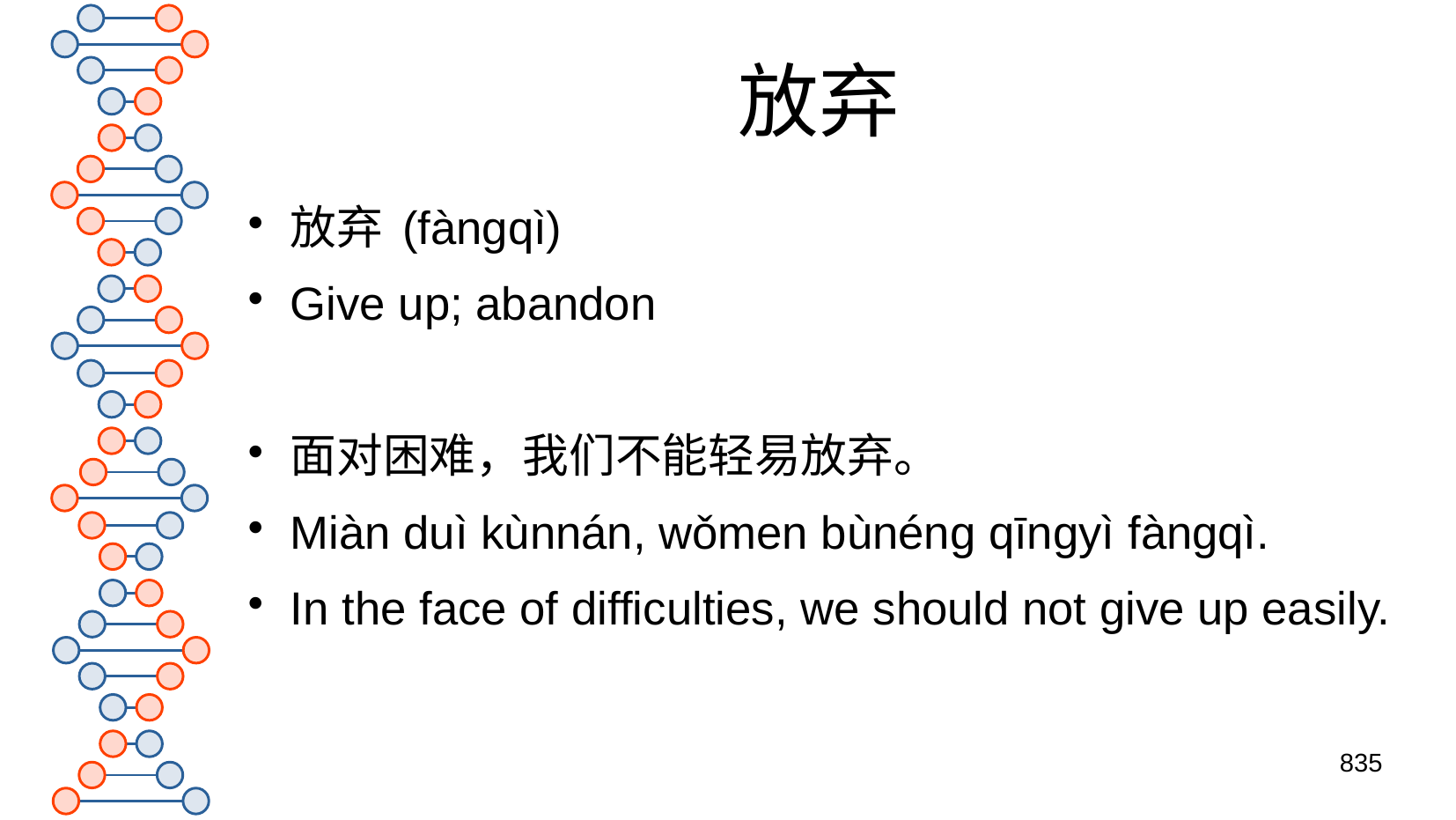

# 放弃
放弃 (fàngqì)
Give up; abandon

面对困难，我们不能轻易放弃。
Miàn duì kùnnán, wǒmen bùnéng qīngyì fàngqì.
In the face of difficulties, we should not give up easily.

835